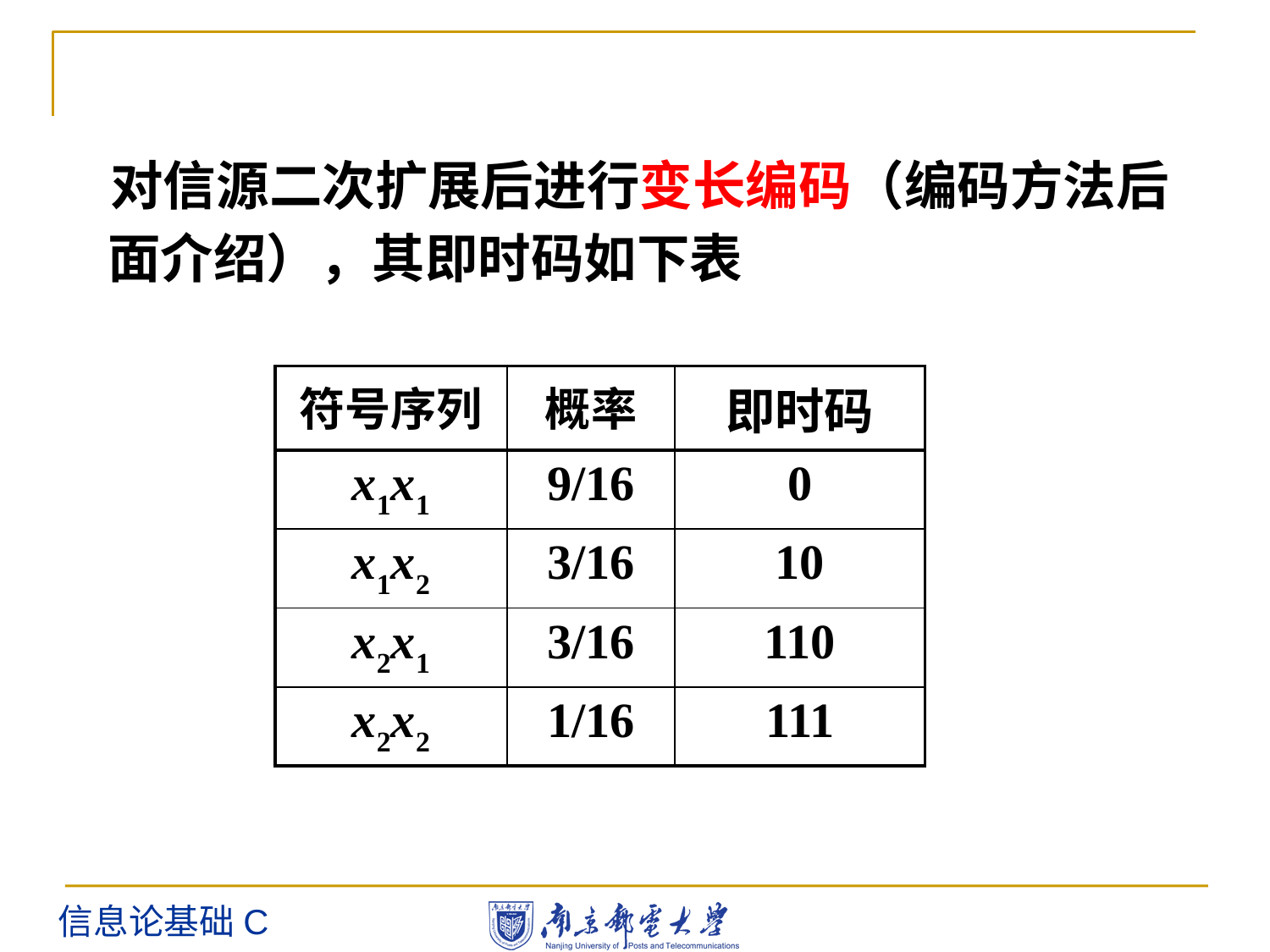

对信源二次扩展后进行变长编码（编码方法后面介绍），其即时码如下表
| 符号序列 | 概率 | 即时码 |
| --- | --- | --- |
| x1x1 | 9/16 | 0 |
| x1x2 | 3/16 | 10 |
| x2x1 | 3/16 | 110 |
| x2x2 | 1/16 | 111 |
30